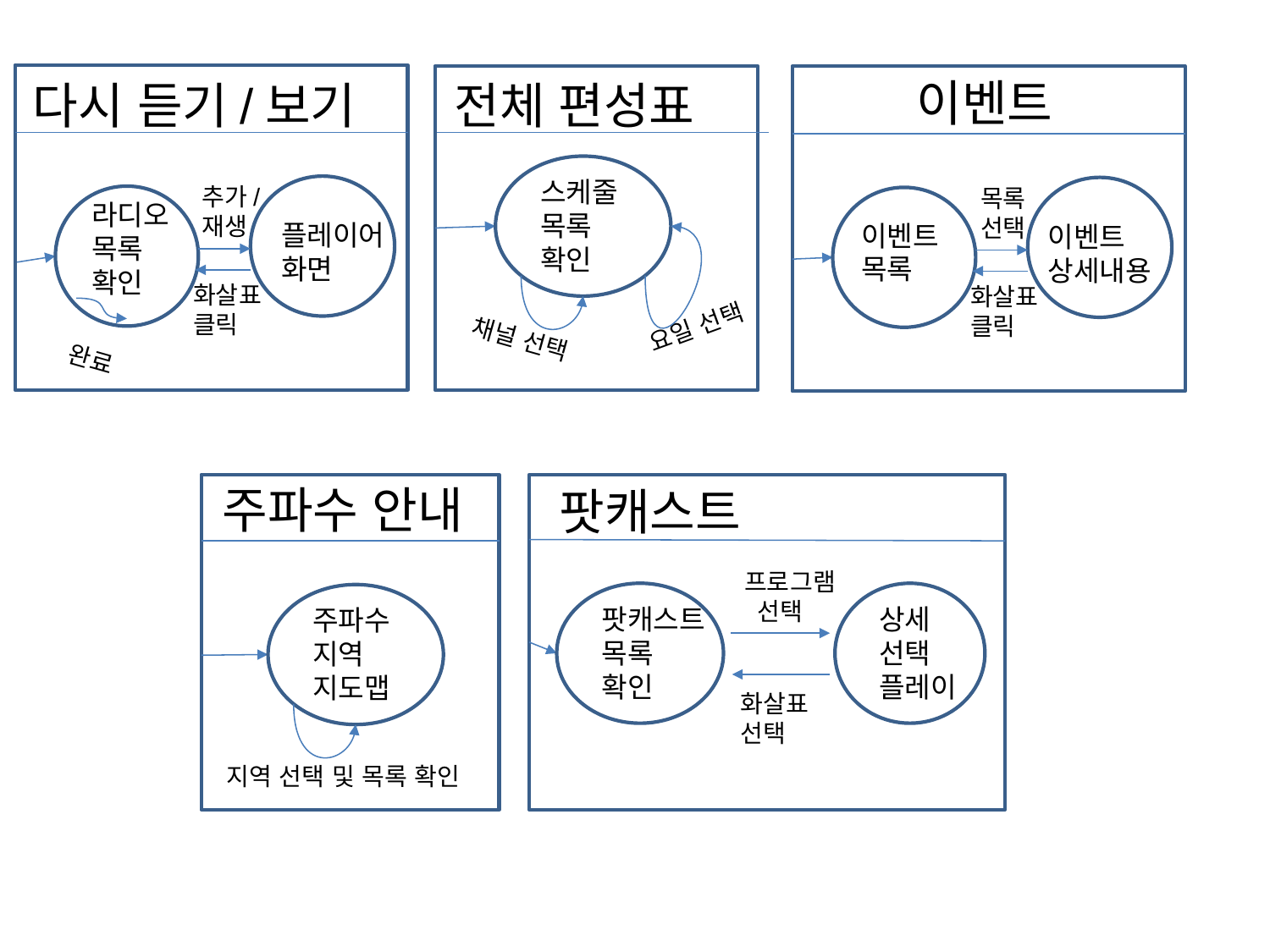

이벤트

다시 듣기/보기
전체 편성표

스케줄
목록
확인
추가/
재생

목록
선택

라디오
목록
확인
플레이어
화면
이벤트
목록
이벤트
상세내용
화살표
클릭
화살표
클릭
요일 선택
채널 선택
완료
주파수 안내

팟캐스트

프로그램
 선택

팟캐스트
목록
확인
상세
선택
플레이
주파수
지역
지도맵
화살표
선택
지역 선택 및 목록 확인